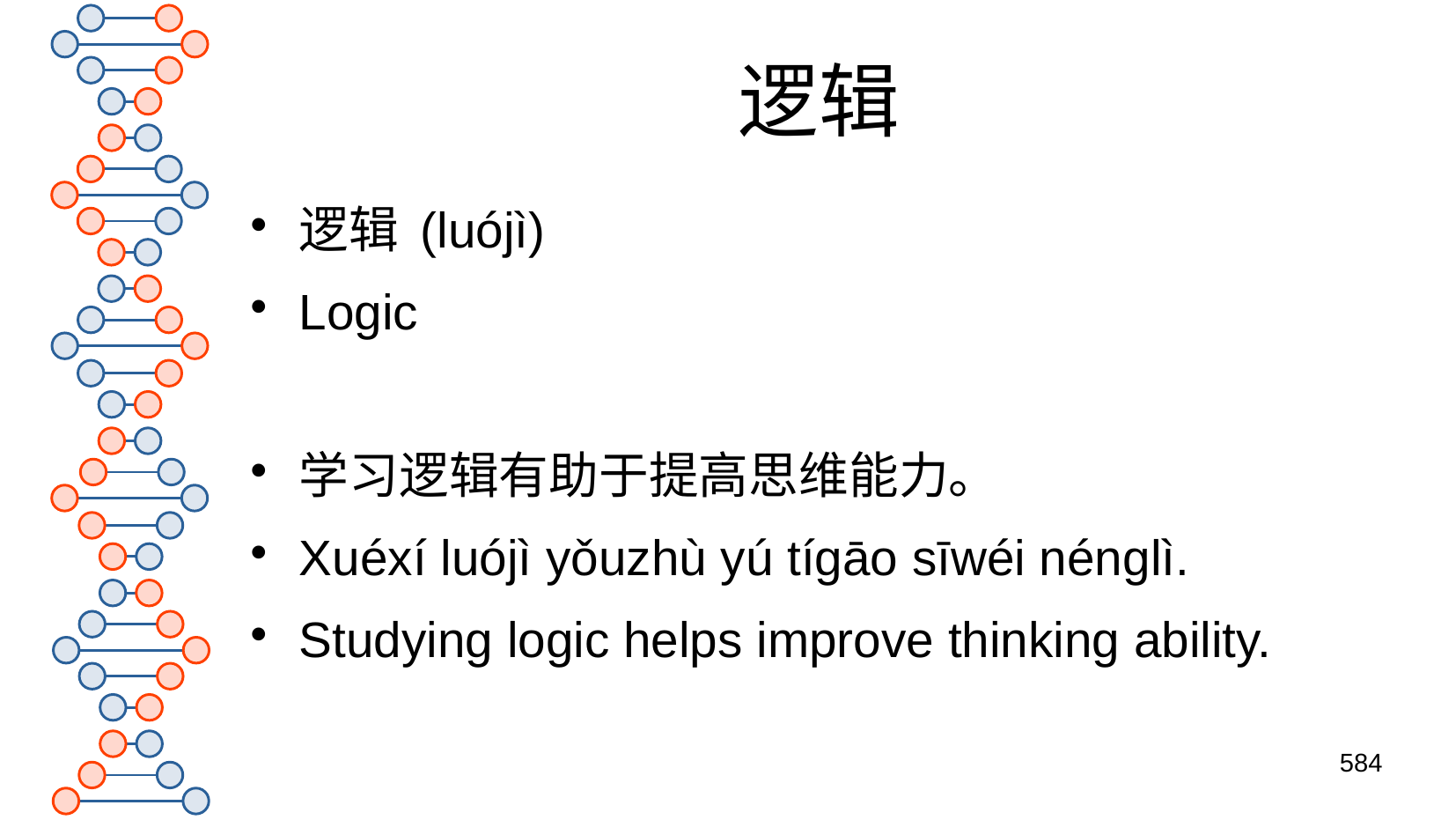

# 逻辑
逻辑 (luójì)
Logic

学习逻辑有助于提高思维能力。
Xuéxí luójì yǒuzhù yú tígāo sīwéi nénglì.
Studying logic helps improve thinking ability.
584